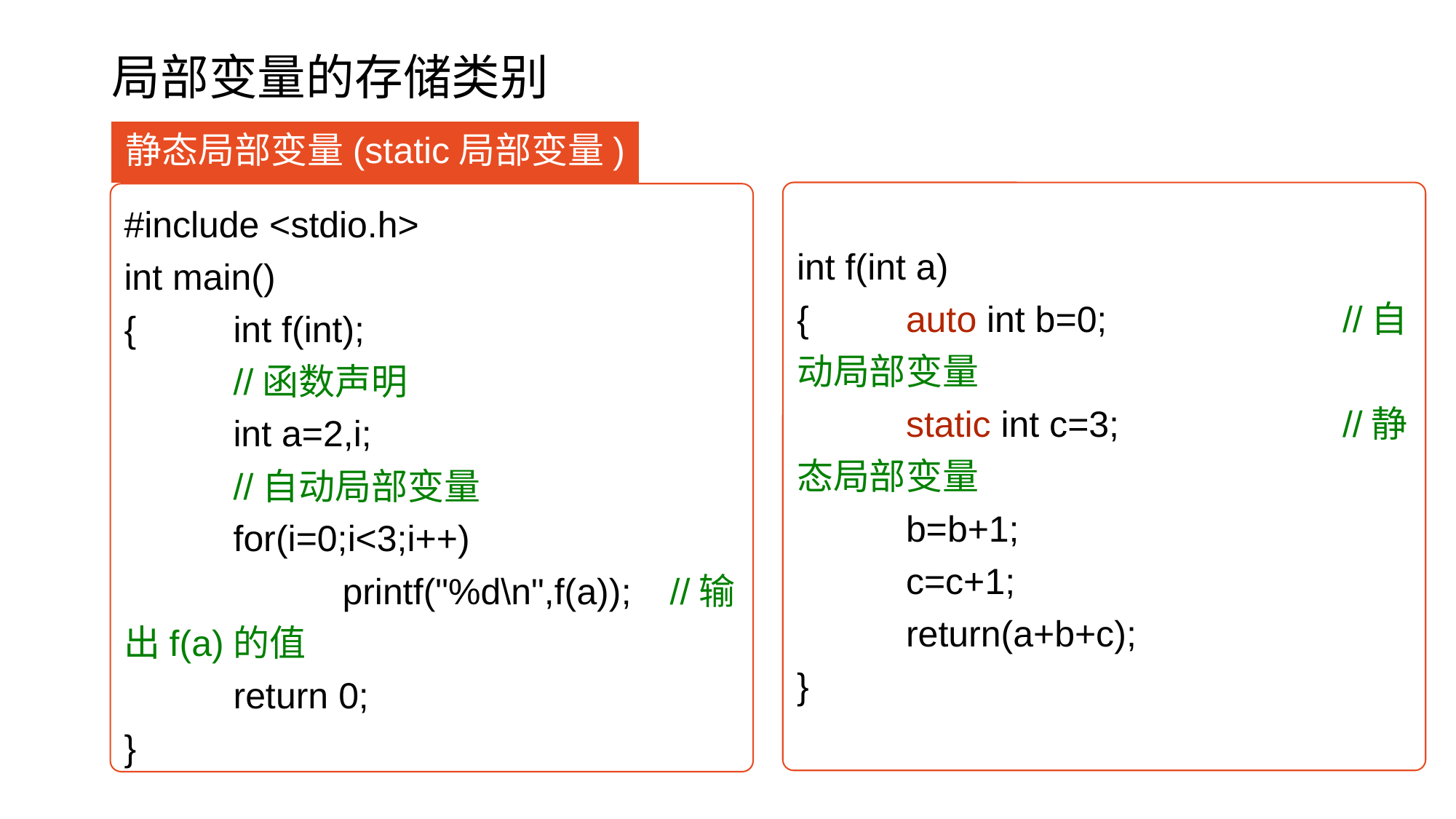

# 局部变量的存储类别
静态局部变量(static局部变量)

int f(int a)
{	auto int b=0;			//自动局部变量
	static int c=3;			//静态局部变量
	b=b+1;
	c=c+1;
	return(a+b+c);
}
#include <stdio.h>
int main()
{	int f(int);				//函数声明
	int a=2,i;				//自动局部变量
	for(i=0;i<3;i++)
		printf("%d\n",f(a));	//输出f(a)的值
	return 0;
}